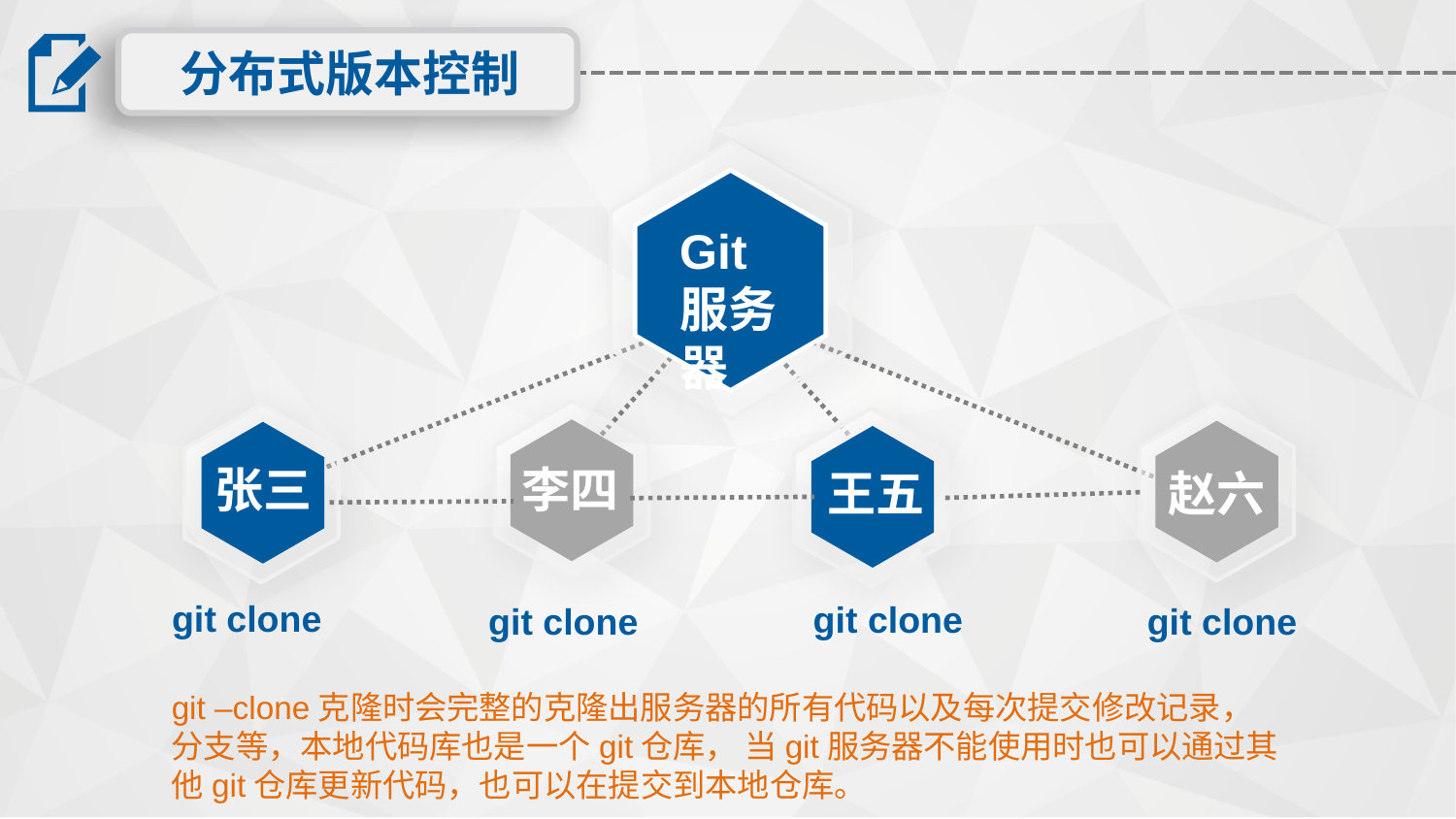

分布式版本控制

Git服务器

李四
张三
赵六
王五
git clone
git clone
git clone
git clone
git –clone克隆时会完整的克隆出服务器的所有代码以及每次提交修改记录，
分支等，本地代码库也是一个git仓库， 当git服务器不能使用时也可以通过其他git仓库更新代码，也可以在提交到本地仓库。